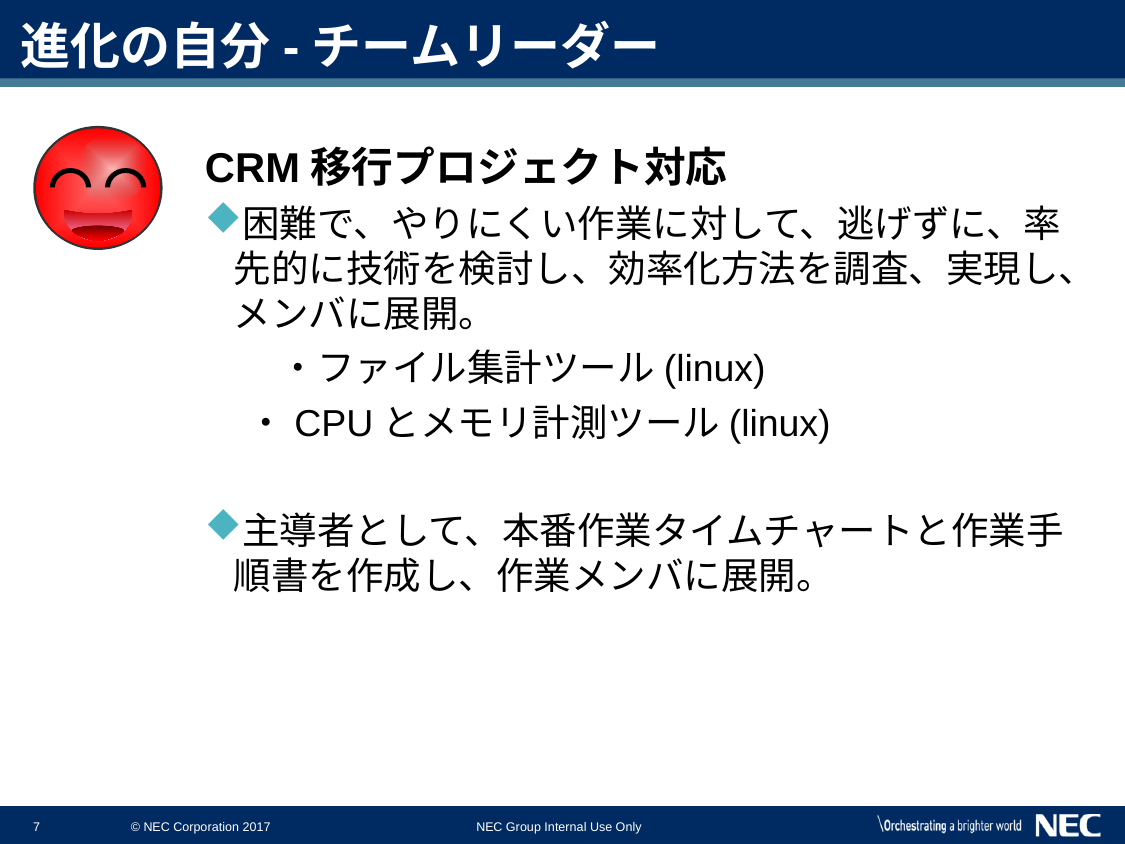

# 進化の自分-チームリーダー

CRM移行プロジェクト対応
困難で、やりにくい作業に対して、逃げずに、率先的に技術を検討し、効率化方法を調査、実現し、メンバに展開。
　　・ファイル集計ツール(linux)
    ・CPUとメモリ計測ツール(linux)

主導者として、本番作業タイムチャートと作業手順書を作成し、作業メンバに展開。